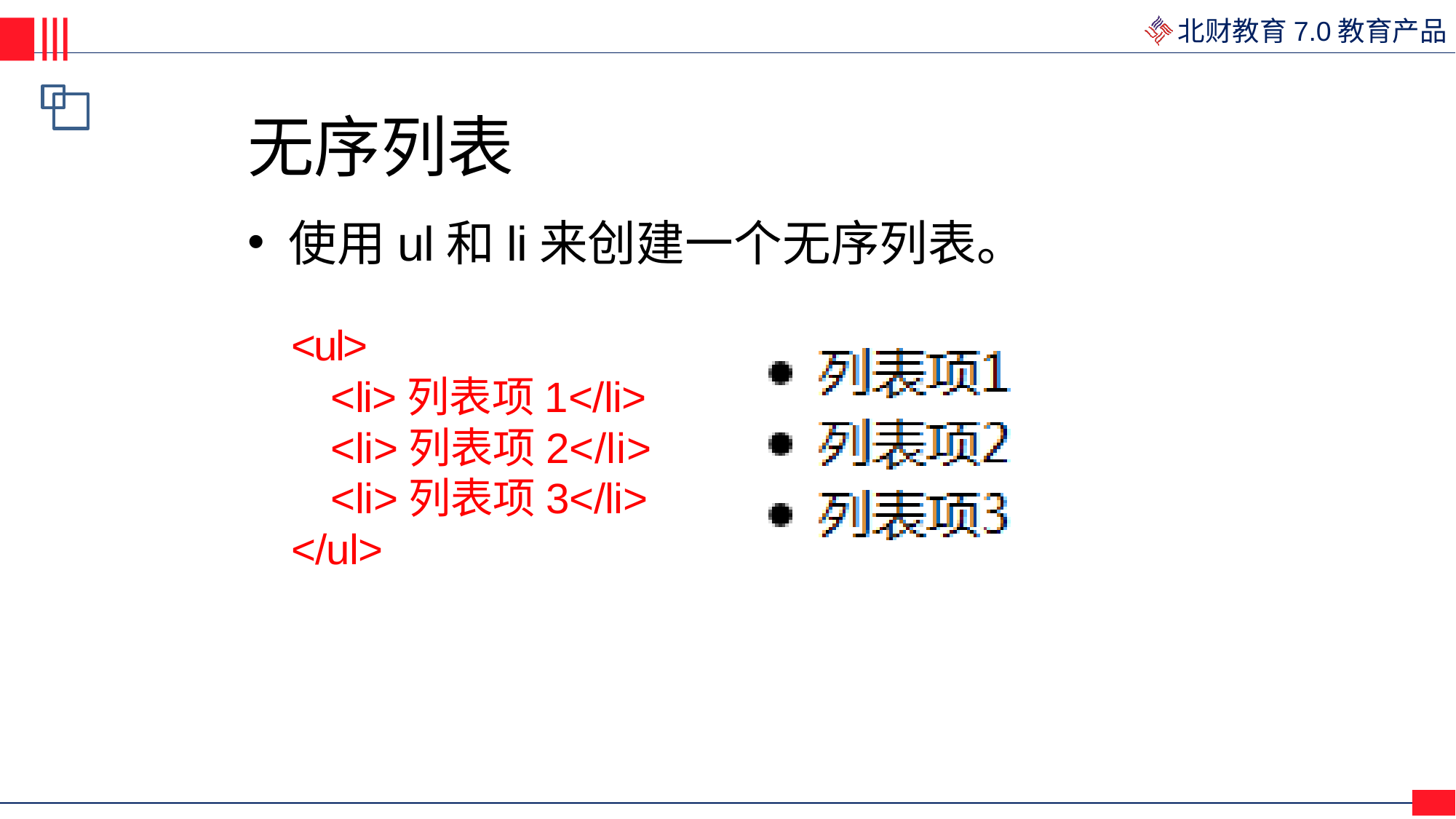

# 无序列表
使用ul和li来创建一个无序列表。
<ul>
<li>列表项1</li>
<li>列表项2</li>
<li>列表项3</li>
</ul>